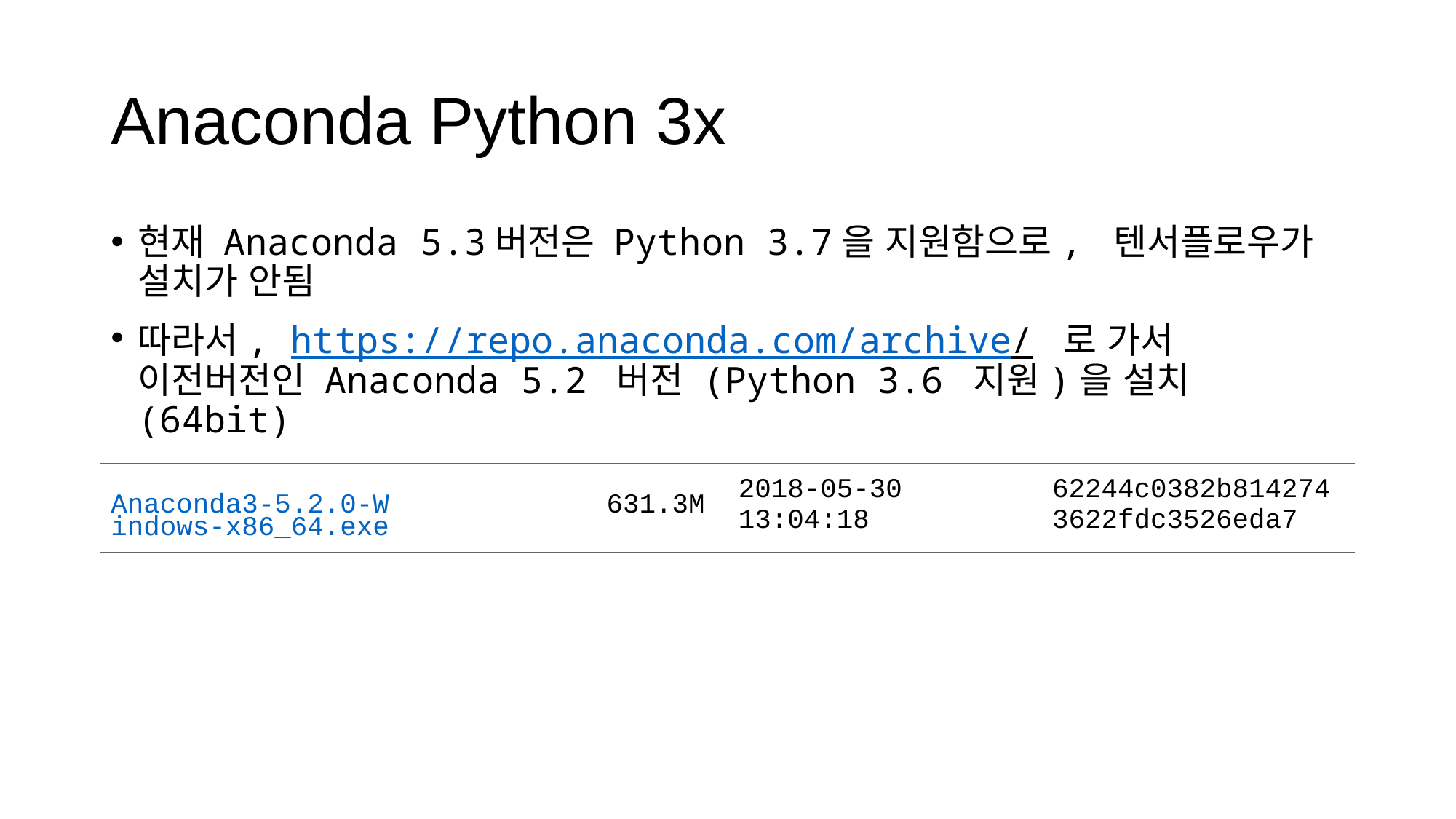

# Anaconda Python 3x
현재 Anaconda 5.3버전은 Python 3.7을 지원함으로, 텐서플로우가 설치가 안됨
따라서, https://repo.anaconda.com/archive/ 로 가서 이전버전인 Anaconda 5.2 버전 (Python 3.6 지원)을 설치 (64bit)

| Anaconda3-5.2.0-Windows-x86\_64.exe | 631.3M | 2018-05-30 13:04:18 | 62244c0382b8142743622fdc3526eda7 |
| --- | --- | --- | --- |